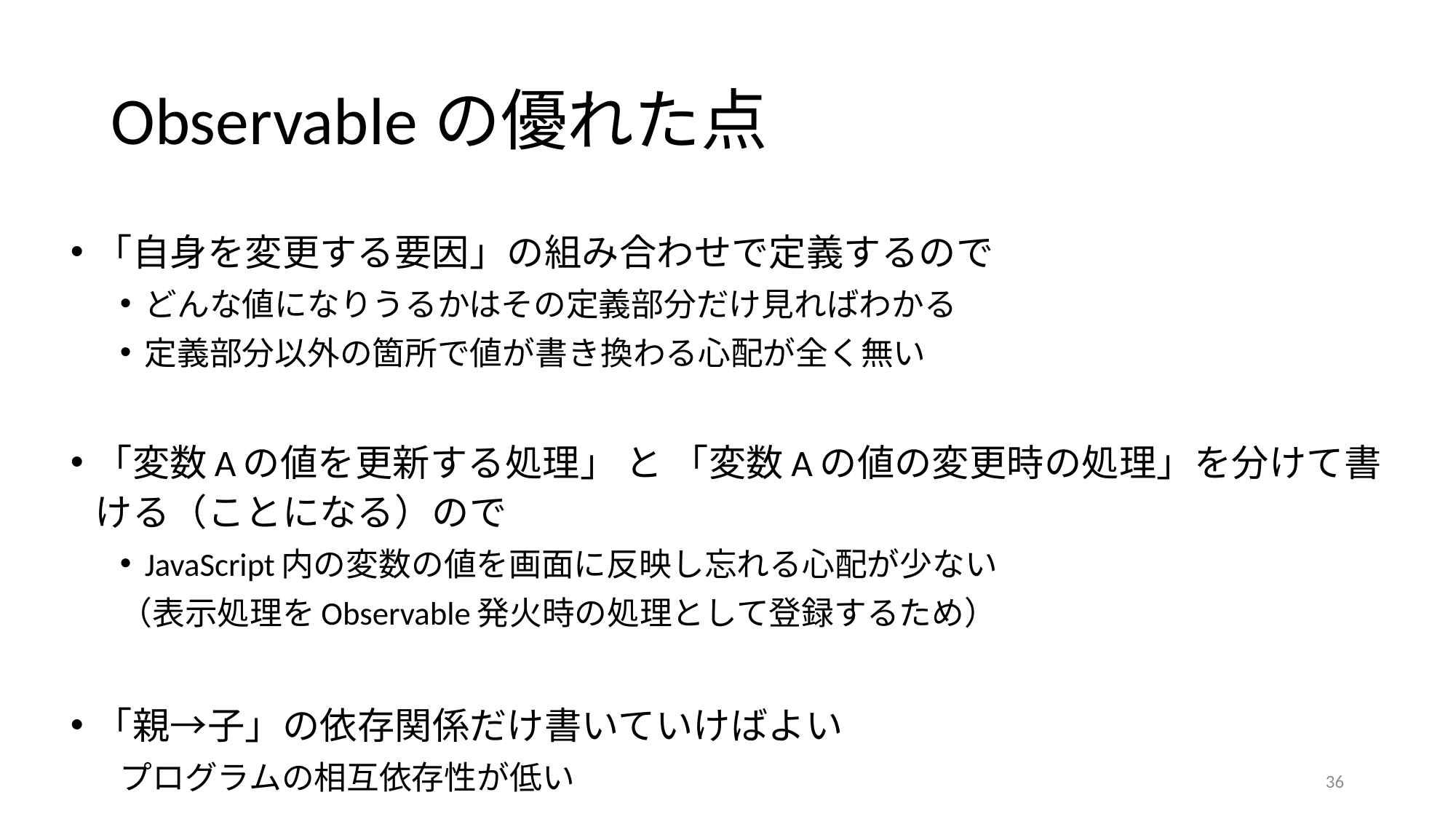

# Observableの優れた点
「自身を変更する要因」の組み合わせで定義するので
どんな値になりうるかはその定義部分だけ見ればわかる
定義部分以外の箇所で値が書き換わる心配が全く無い

「変数Aの値を更新する処理」 と 「変数Aの値の変更時の処理」を分けて書ける（ことになる）ので
JavaScript内の変数の値を画面に反映し忘れる心配が少ない
（表示処理をObservable発火時の処理として登録するため）

「親→子」の依存関係だけ書いていけばよい
プログラムの相互依存性が低い
36